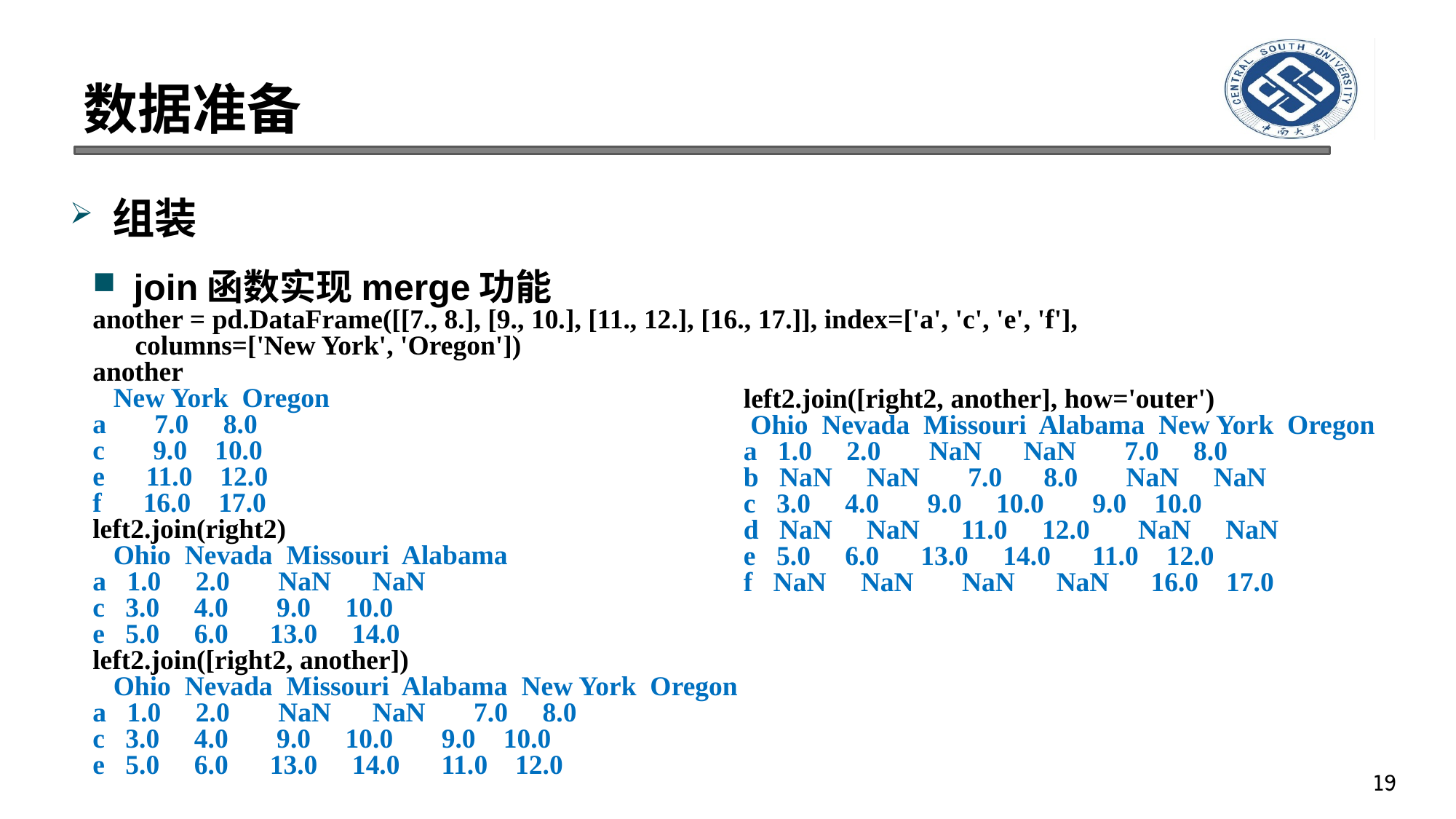

# 数据准备
组装
join函数实现merge功能
another = pd.DataFrame([[7., 8.], [9., 10.], [11., 12.], [16., 17.]], index=['a', 'c', 'e', 'f'],                     columns=['New York', 'Oregon'])
another
   New York  Oregon
a       7.0     8.0
c       9.0    10.0
e      11.0    12.0
f      16.0    17.0
left2.join(right2)
   Ohio  Nevada  Missouri  Alabama
a   1.0     2.0       NaN      NaN
c   3.0     4.0       9.0     10.0
e   5.0     6.0      13.0     14.0
left2.join([right2, another])
   Ohio  Nevada  Missouri  Alabama  New York  Oregon
a   1.0     2.0       NaN      NaN       7.0     8.0
c   3.0     4.0       9.0     10.0       9.0    10.0
e   5.0     6.0      13.0     14.0      11.0    12.0
left2.join([right2, another], how='outer')
 Ohio  Nevada  Missouri  Alabama  New York  Oregon
a   1.0     2.0       NaN      NaN       7.0     8.0
b   NaN     NaN       7.0      8.0       NaN     NaN
c   3.0     4.0       9.0     10.0       9.0    10.0
d   NaN     NaN      11.0     12.0       NaN     NaN
e   5.0     6.0      13.0     14.0      11.0    12.0
f   NaN     NaN       NaN      NaN      16.0    17.0
19